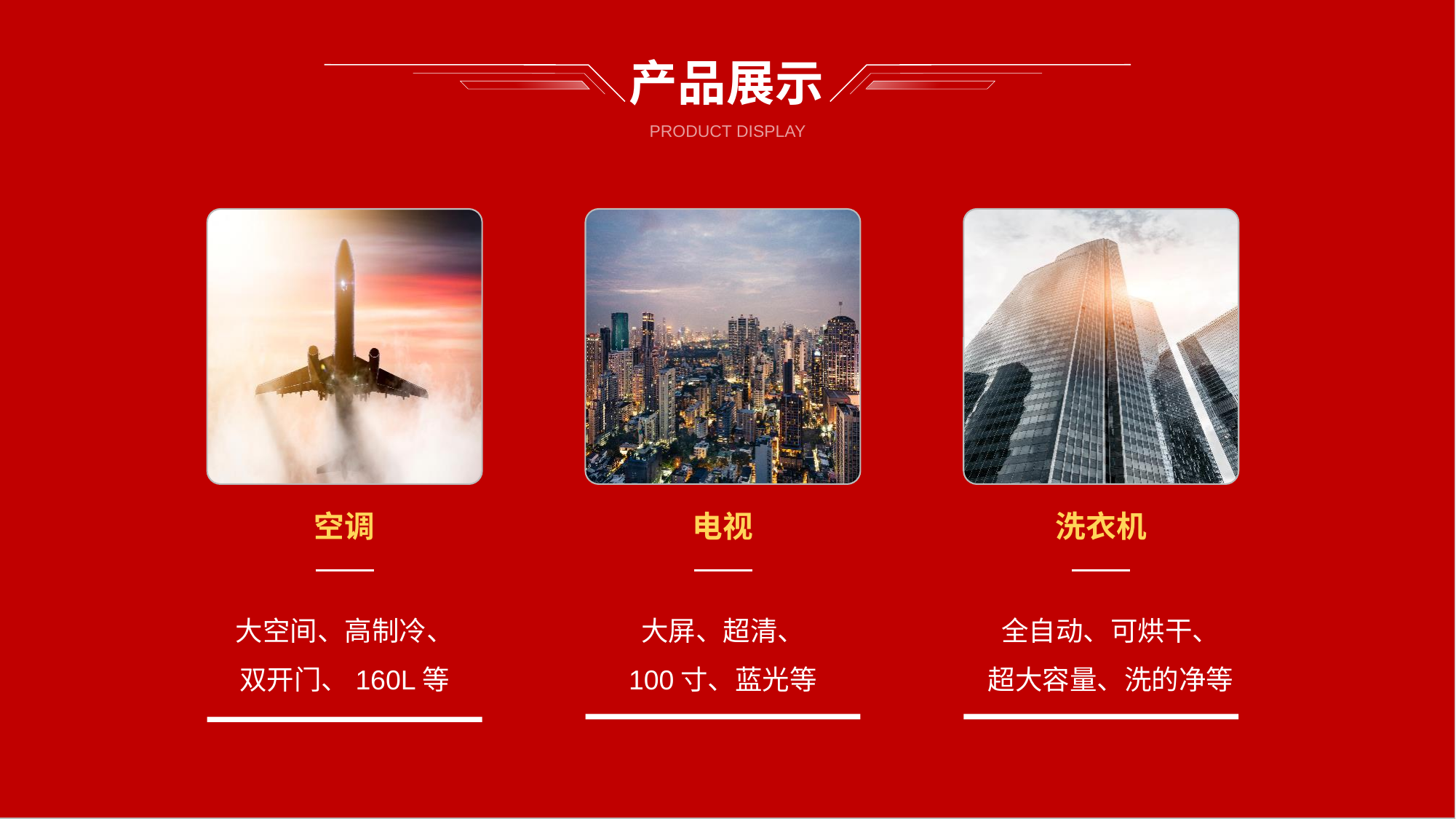

# 产品展示

PRODUCT DISPLAY

空调
大空间、高制冷、双开门、160L等

电视
大屏、超清、
100寸、蓝光等

洗衣机
全自动、可烘干、
超大容量、洗的净等